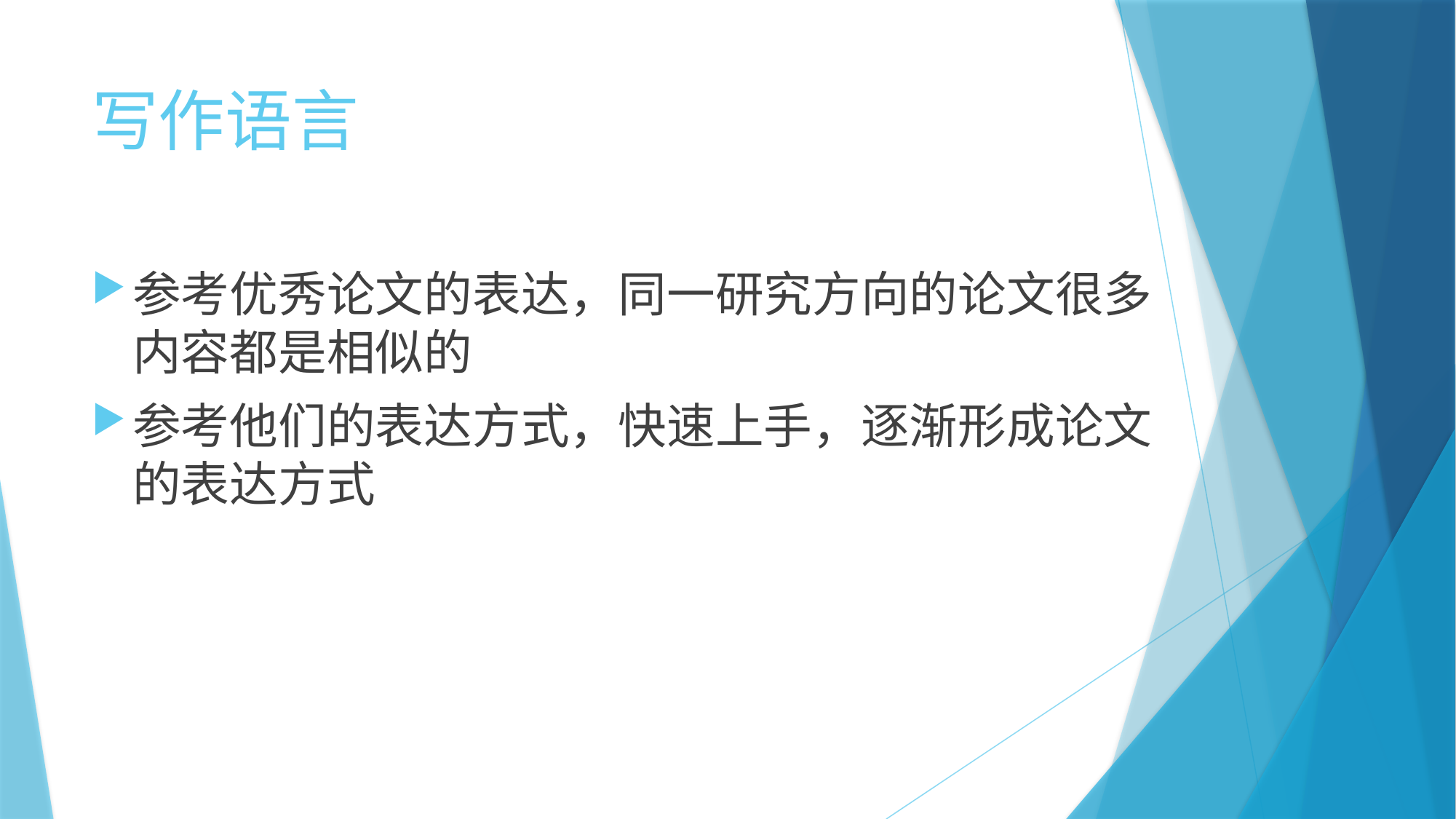

# 写作语言
参考优秀论文的表达，同一研究方向的论文很多内容都是相似的
参考他们的表达方式，快速上手，逐渐形成论文的表达方式